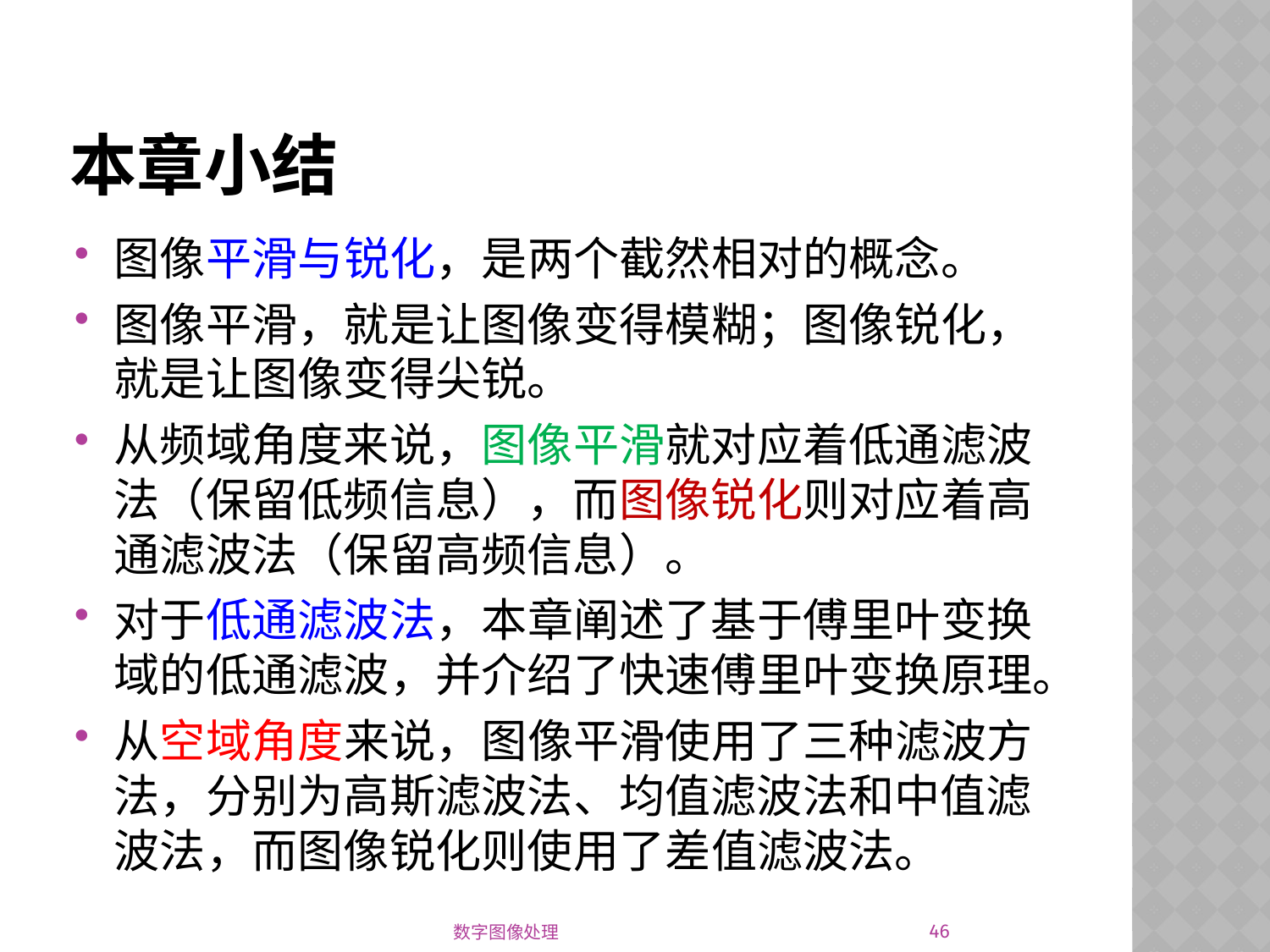

# 本章小结
图像平滑与锐化，是两个截然相对的概念。
图像平滑，就是让图像变得模糊；图像锐化，就是让图像变得尖锐。
从频域角度来说，图像平滑就对应着低通滤波法（保留低频信息），而图像锐化则对应着高通滤波法（保留高频信息）。
对于低通滤波法，本章阐述了基于傅里叶变换域的低通滤波，并介绍了快速傅里叶变换原理。
从空域角度来说，图像平滑使用了三种滤波方法，分别为高斯滤波法、均值滤波法和中值滤波法，而图像锐化则使用了差值滤波法。
46
数字图像处理